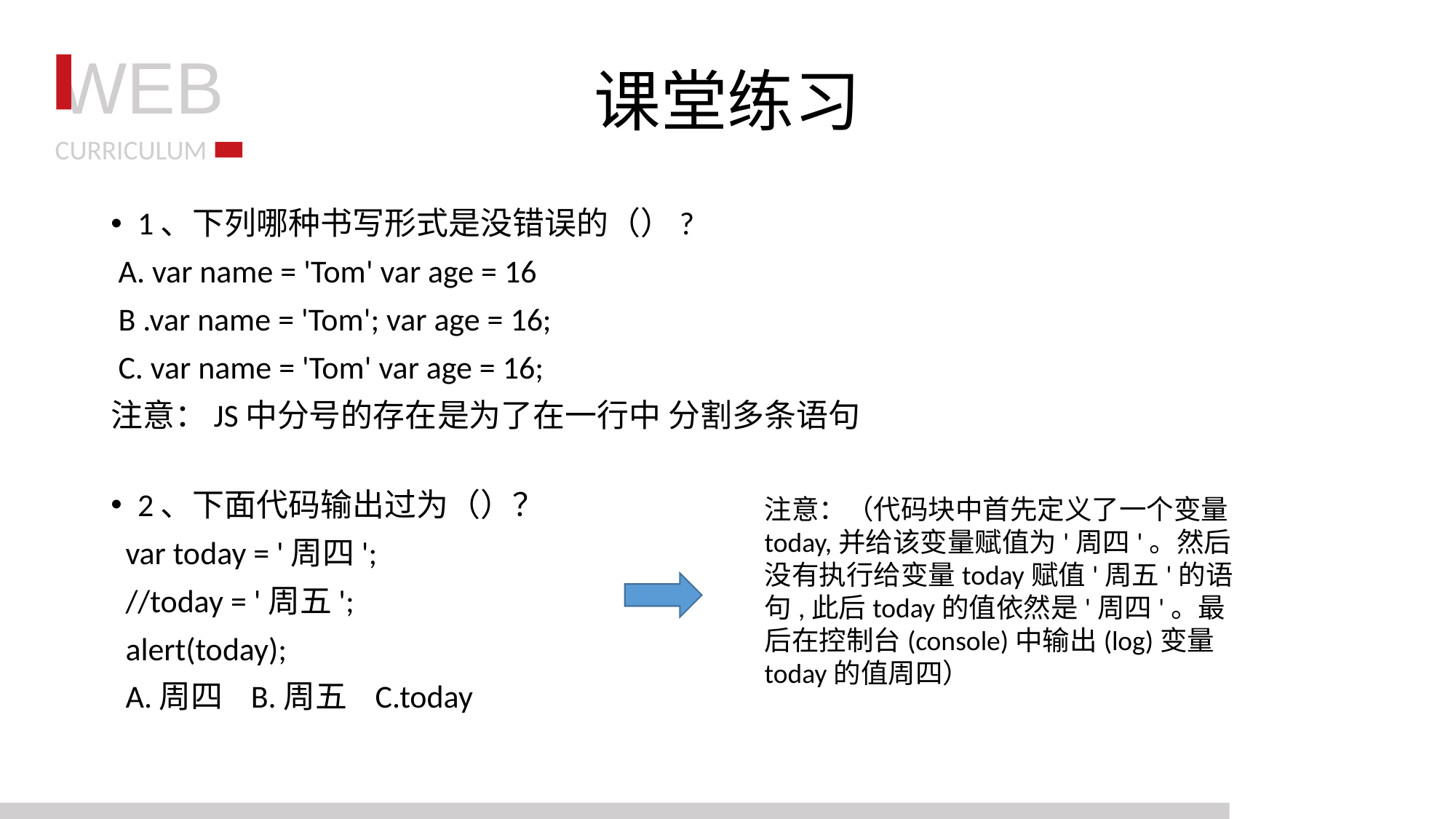

# 课堂练习
1、下列哪种书写形式是没错误的（）?
 A. var name = 'Tom' var age = 16
 B .var name = 'Tom'; var age = 16;
 C. var name = 'Tom' var age = 16;
注意：JS中分号的存在是为了在一行中 分割多条语句

2、下面代码输出过为（）？
  var today = '周四';
  //today = '周五';
  alert(today);
  A.周四   B.周五   C.today

注意：（代码块中首先定义了一个变量today,并给该变量赋值为'周四'。然后没有执行给变量today赋值'周五'的语句,此后today的值依然是'周四'。最后在控制台(console)中输出(log)变量today的值周四）